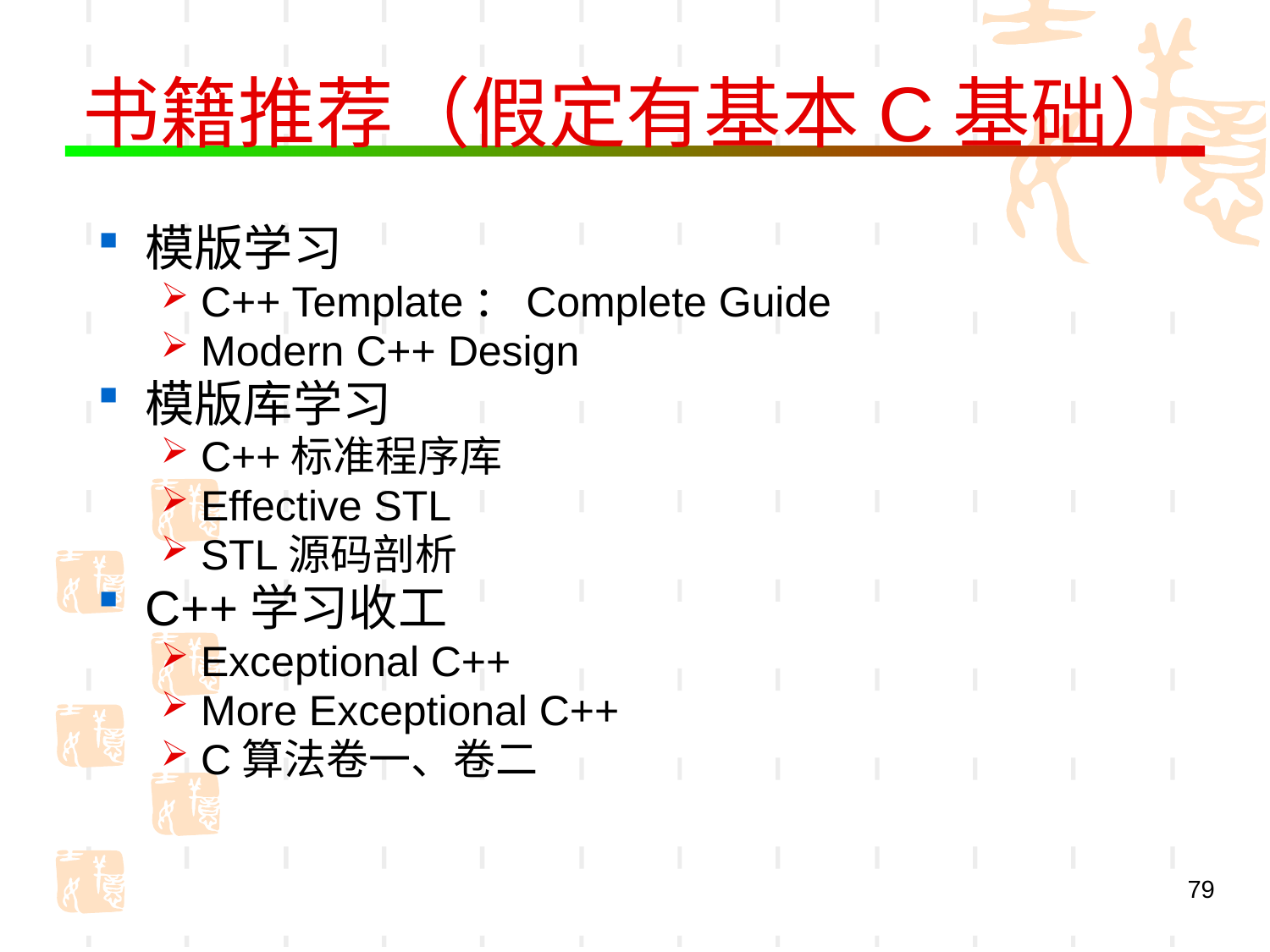

# 书籍推荐（假定有基本C基础）
模版学习
C++ Template：Complete Guide
Modern C++ Design
模版库学习
C++标准程序库
Effective STL
STL源码剖析
C++学习收工
Exceptional C++
More Exceptional C++
C算法卷一、卷二
79